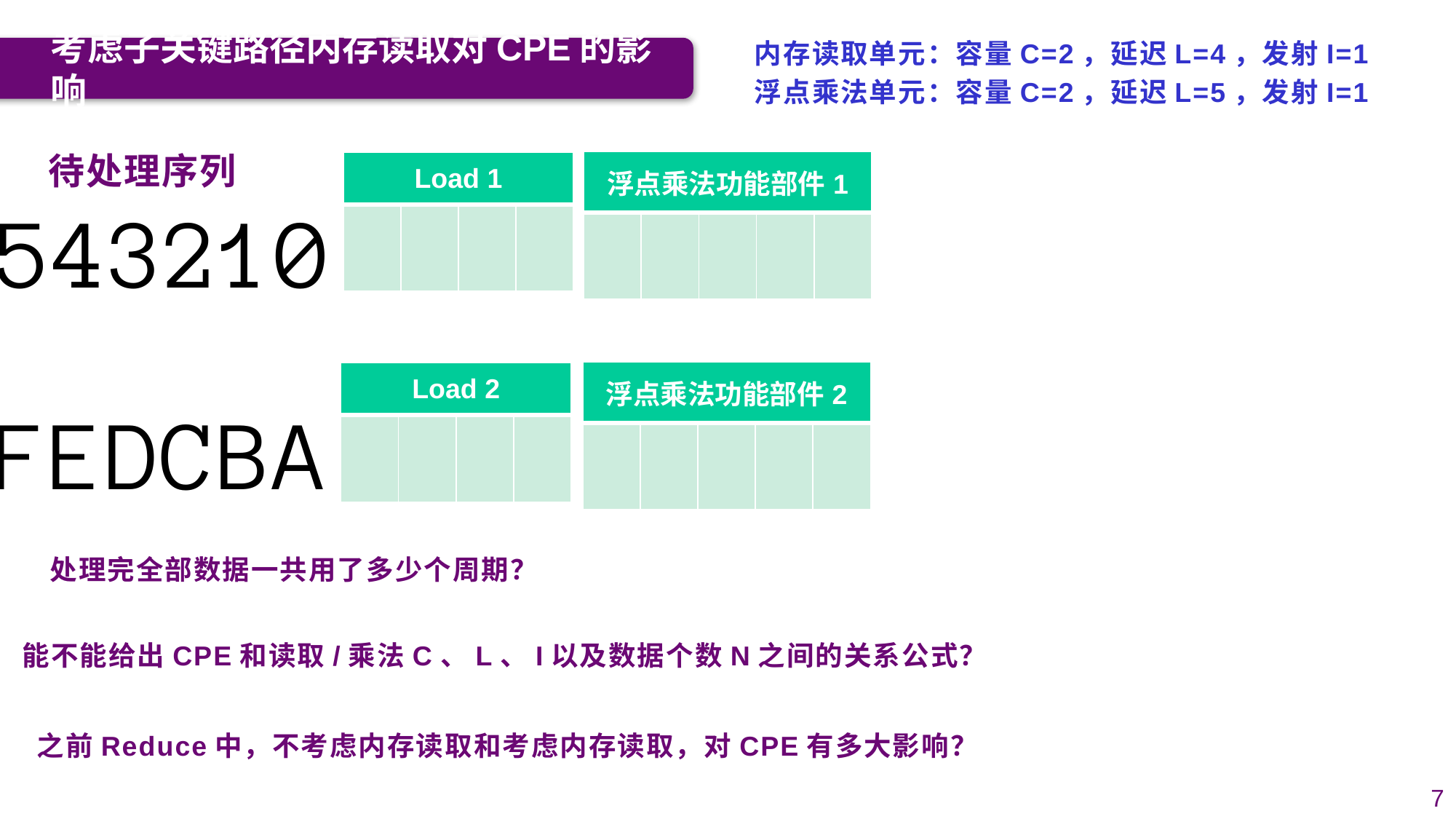

内存读取单元：容量C=2，延迟L=4，发射I=1
浮点乘法单元：容量C=2，延迟L=5，发射I=1

考虑子关键路径内存读取对CPE的影响
待处理序列
| 浮点乘法功能部件1 |  |  |  |  |
| --- | --- | --- | --- | --- |
|  |  |  |  |  |
| Load 1 |  |  |  |
| --- | --- | --- | --- |
|  |  |  |  |
9876543210
| 浮点乘法功能部件2 |  |  |  |  |
| --- | --- | --- | --- | --- |
|  |  |  |  |  |
| Load 2 |  |  |  |
| --- | --- | --- | --- |
|  |  |  |  |
JIHGFEDCBA
处理完全部数据一共用了多少个周期？
能不能给出CPE和读取/乘法C、L、I以及数据个数N之间的关系公式？
之前Reduce中，不考虑内存读取和考虑内存读取，对CPE有多大影响？
7